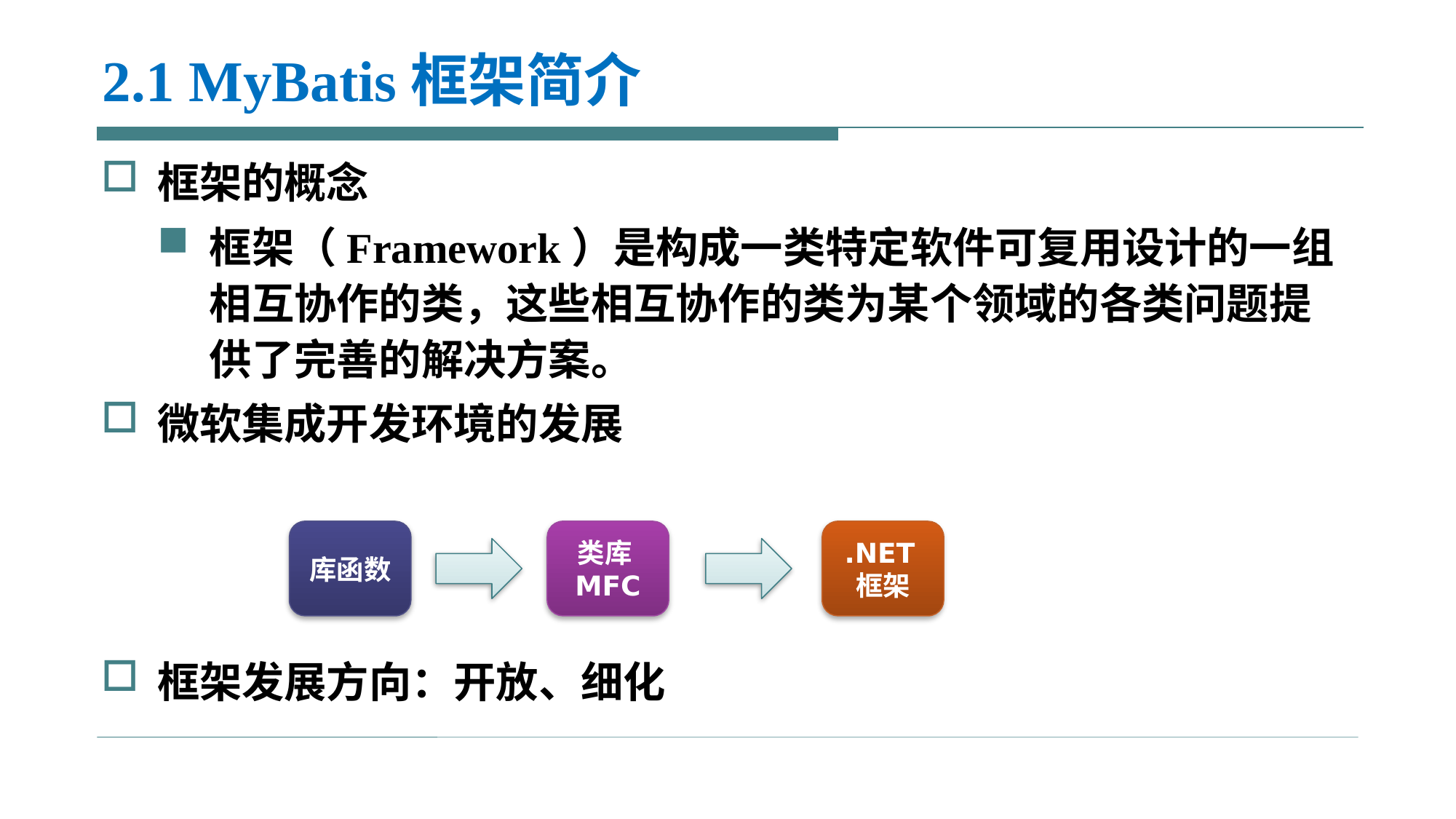

# 2.1 MyBatis框架简介
框架的概念
框架（Framework）是构成一类特定软件可复用设计的一组相互协作的类，这些相互协作的类为某个领域的各类问题提供了完善的解决方案。
微软集成开发环境的发展

框架发展方向：开放、细化
库函数
类库MFC
.NET框架

6